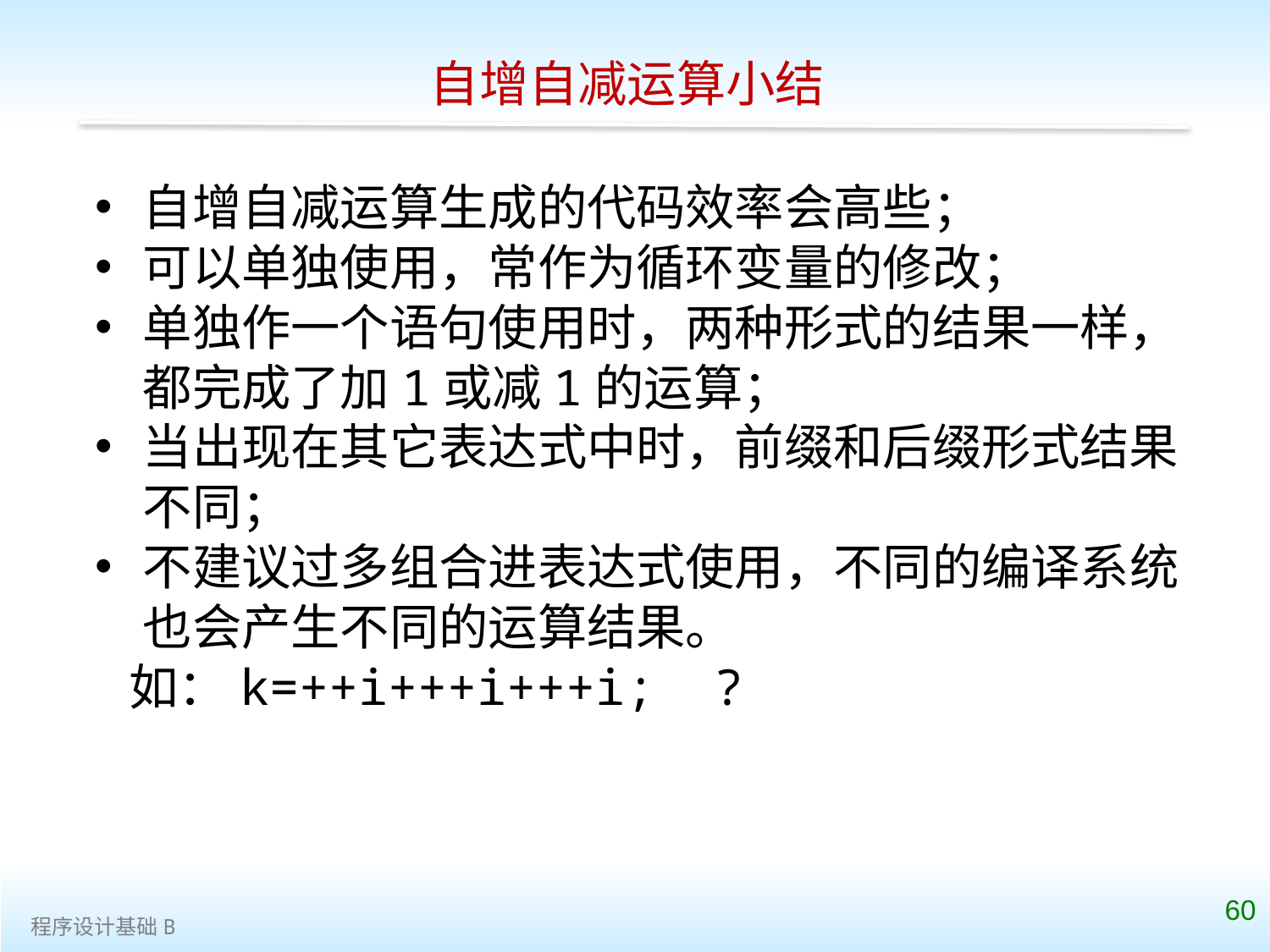

自增自减运算小结
自增自减运算生成的代码效率会高些；
可以单独使用，常作为循环变量的修改；
单独作一个语句使用时，两种形式的结果一样，都完成了加1或减1的运算；
当出现在其它表达式中时，前缀和后缀形式结果不同；
不建议过多组合进表达式使用，不同的编译系统也会产生不同的运算结果。
  如：k=++i+++i+++i;  ?

60